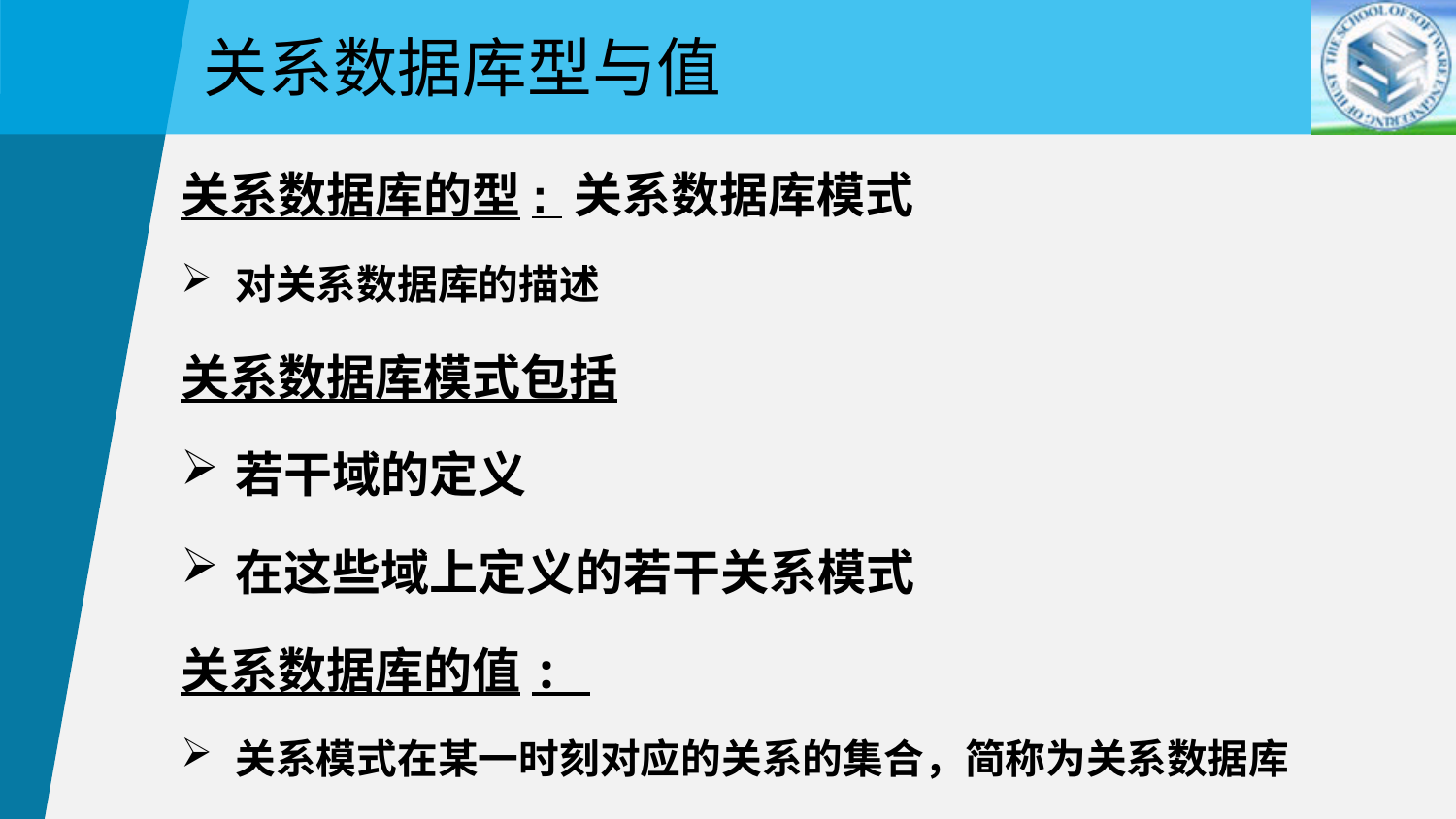

关系数据库型与值
关系数据库的型: 关系数据库模式
对关系数据库的描述
关系数据库模式包括
若干域的定义
在这些域上定义的若干关系模式
关系数据库的值:
关系模式在某一时刻对应的关系的集合，简称为关系数据库